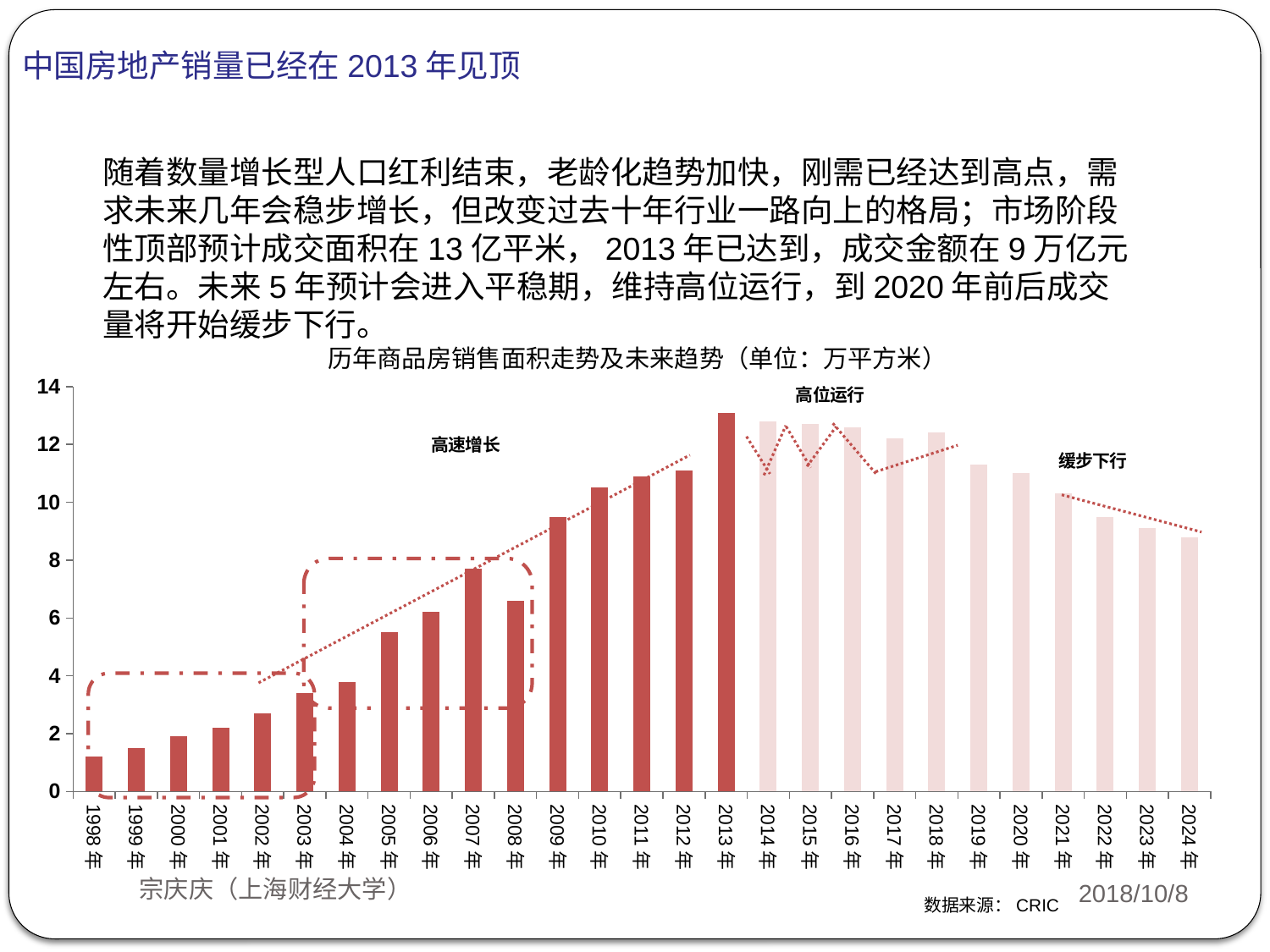

中国房地产销量已经在2013年见顶

随着数量增长型人口红利结束，老龄化趋势加快，刚需已经达到高点，需求未来几年会稳步增长，但改变过去十年行业一路向上的格局；市场阶段性顶部预计成交面积在13亿平米，2013年已达到，成交金额在9万亿元左右。未来5年预计会进入平稳期，维持高位运行，到2020年前后成交量将开始缓步下行。
历年商品房销售面积走势及未来趋势（单位：万平方米）

### Chart

| Category | 商品房销售面积 |
|---|---|
| 1998年 | 1.2 |
| 1999年 | 1.5 |
| 2000年 | 1.9000000000000001 |
| 2001年 | 2.2 |
| 2002年 | 2.7 |
| 2003年 | 3.4 |
| 2004年 | 3.8 |
| 2005年 | 5.5 |
| 2006年 | 6.2 |
| 2007年 | 7.7 |
| 2008年 | 6.6 |
| 2009年 | 9.5 |
| 2010年 | 10.5 |
| 2011年 | 10.9 |
| 2012年 | 11.1 |
| 2013年 | 13.1 |
| 2014年 | 12.8 |
| 2015年 | 12.7 |
| 2016年 | 12.6 |
| 2017年 | 12.2 |
| 2018年 | 12.4 |
| 2019年 | 11.3 |
| 2020年 | 11.0 |
| 2021年 | 10.3 |
| 2022年 | 9.5 |
| 2023年 | 9.1 |
| 2024年 | 8.8 |
宗庆庆（上海财经大学）
2018/10/8

数据来源：CRIC